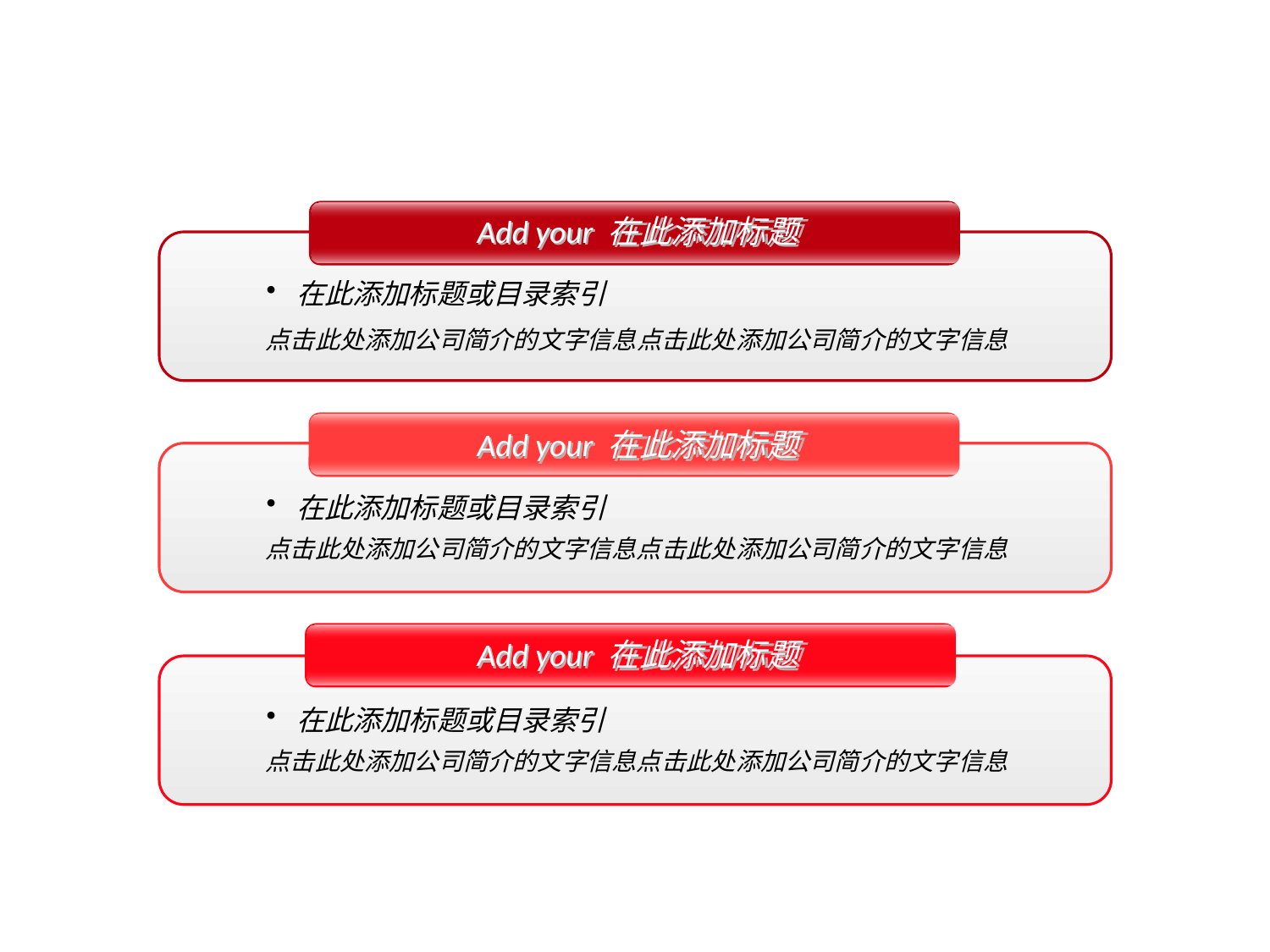

Add your 在此添加标题

在此添加标题或目录索引
点击此处添加公司简介的文字信息点击此处添加公司简介的文字信息

 Add your 在此添加标题

在此添加标题或目录索引
点击此处添加公司简介的文字信息点击此处添加公司简介的文字信息

 Add your 在此添加标题

在此添加标题或目录索引
点击此处添加公司简介的文字信息点击此处添加公司简介的文字信息